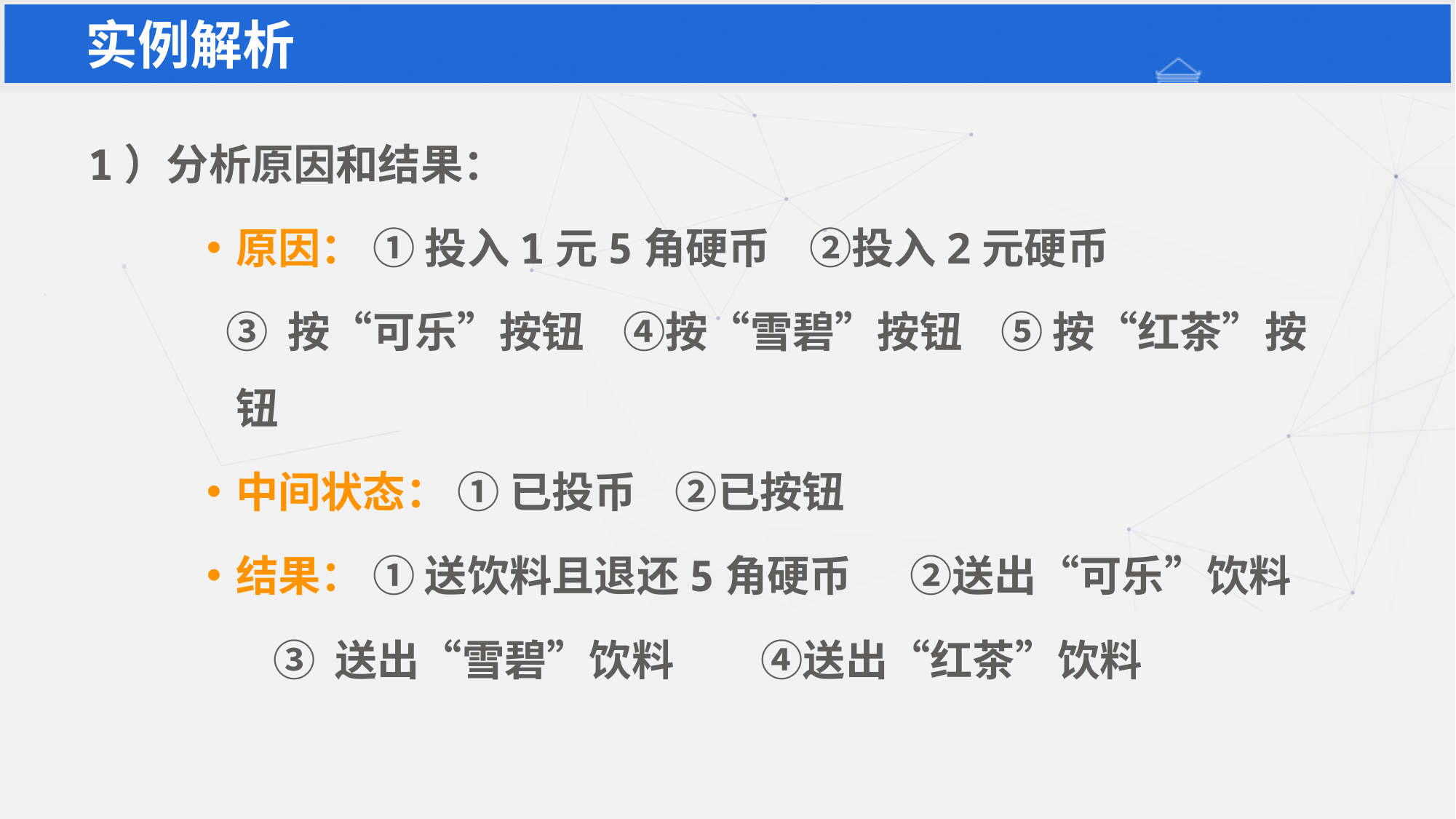

# 实例解析
1）分析原因和结果：
原因： ① 投入1元5角硬币    ②投入2元硬币
  ③ 按“可乐”按钮    ④按“雪碧”按钮    ⑤ 按“红茶”按钮
中间状态： ① 已投币    ②已按钮
结果： ① 送饮料且退还5角硬币      ②送出“可乐”饮料
             ③ 送出“雪碧”饮料         ④送出“红茶”饮料